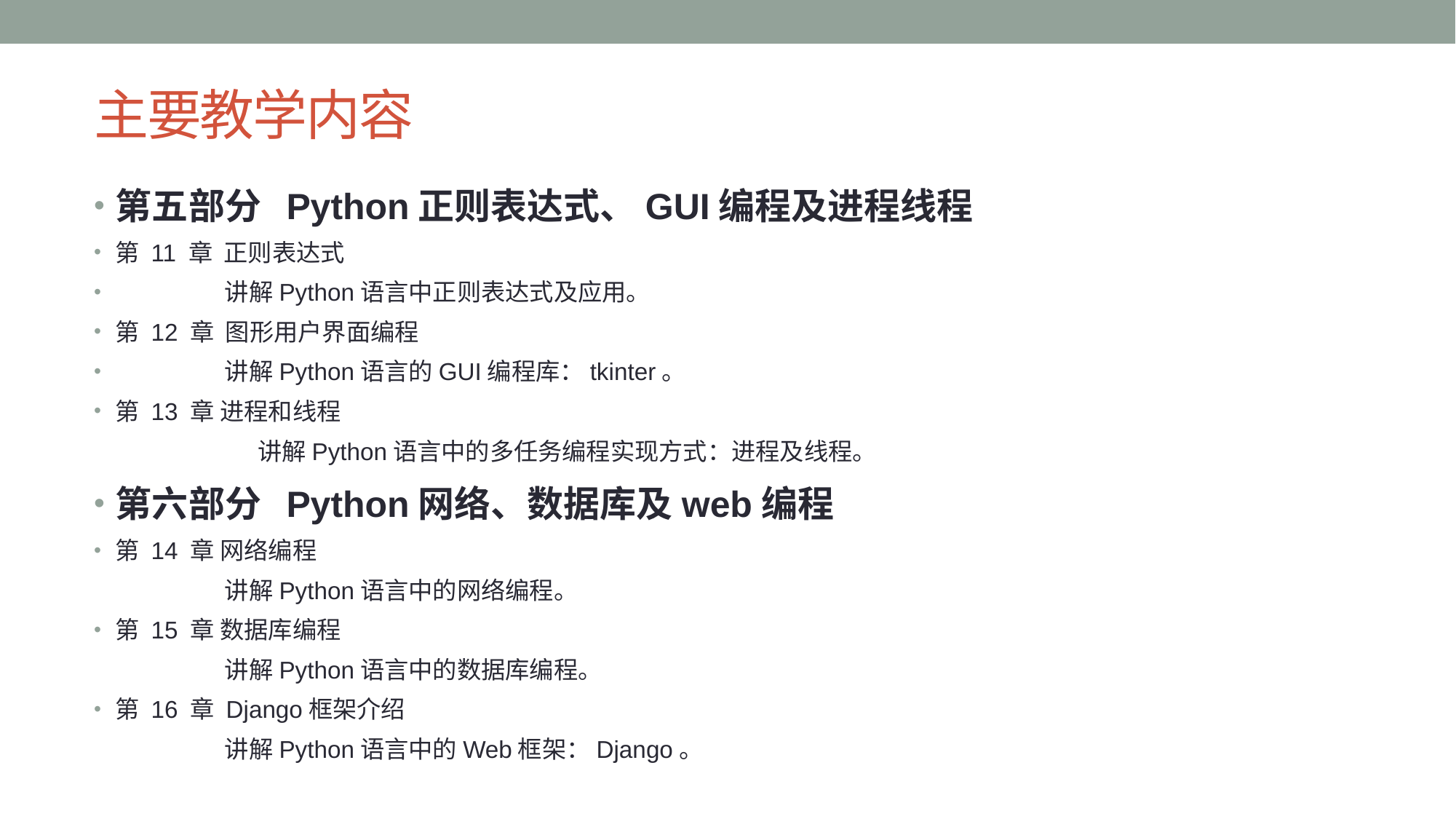

# 主要教学内容
第五部分  Python正则表达式、GUI编程及进程线程
第 11 章  正则表达式
	讲解Python语言中正则表达式及应用。
第 12 章  图形用户界面编程
	讲解Python语言的GUI编程库：tkinter。
第 13 章 进程和线程
		讲解Python语言中的多任务编程实现方式：进程及线程。
第六部分  Python网络、数据库及web编程
第 14 章 网络编程
		讲解Python语言中的网络编程。
第 15 章 数据库编程
		讲解Python语言中的数据库编程。
第 16 章 Django框架介绍
		讲解Python语言中的Web框架：Django。